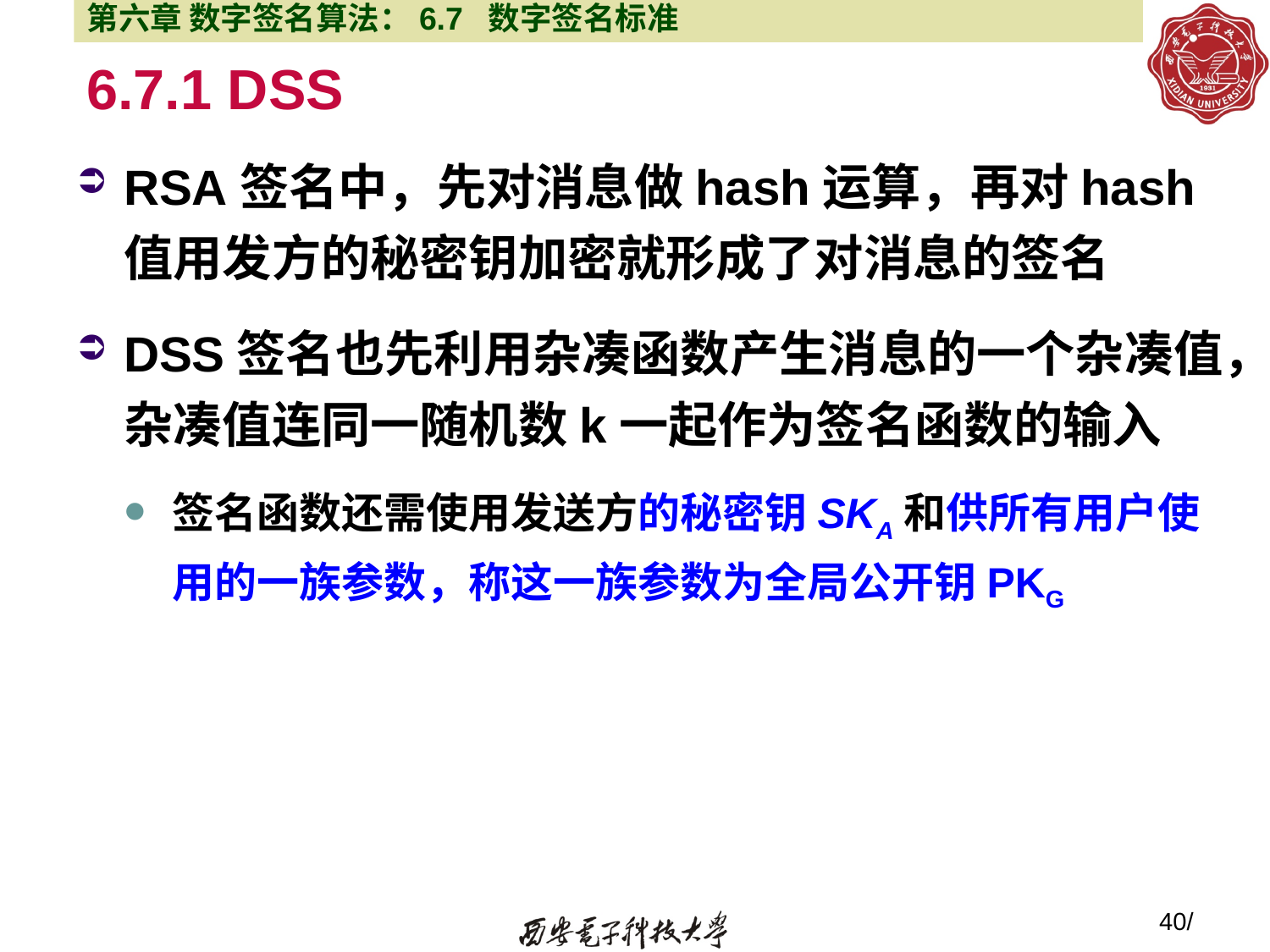

第六章 数字签名算法：6.7  数字签名标准
# 6.7.1 DSS
RSA签名中，先对消息做hash运算，再对hash值用发方的秘密钥加密就形成了对消息的签名
DSS签名也先利用杂凑函数产生消息的一个杂凑值，杂凑值连同一随机数k一起作为签名函数的输入
签名函数还需使用发送方的秘密钥SKA和供所有用户使用的一族参数，称这一族参数为全局公开钥PKG

40/